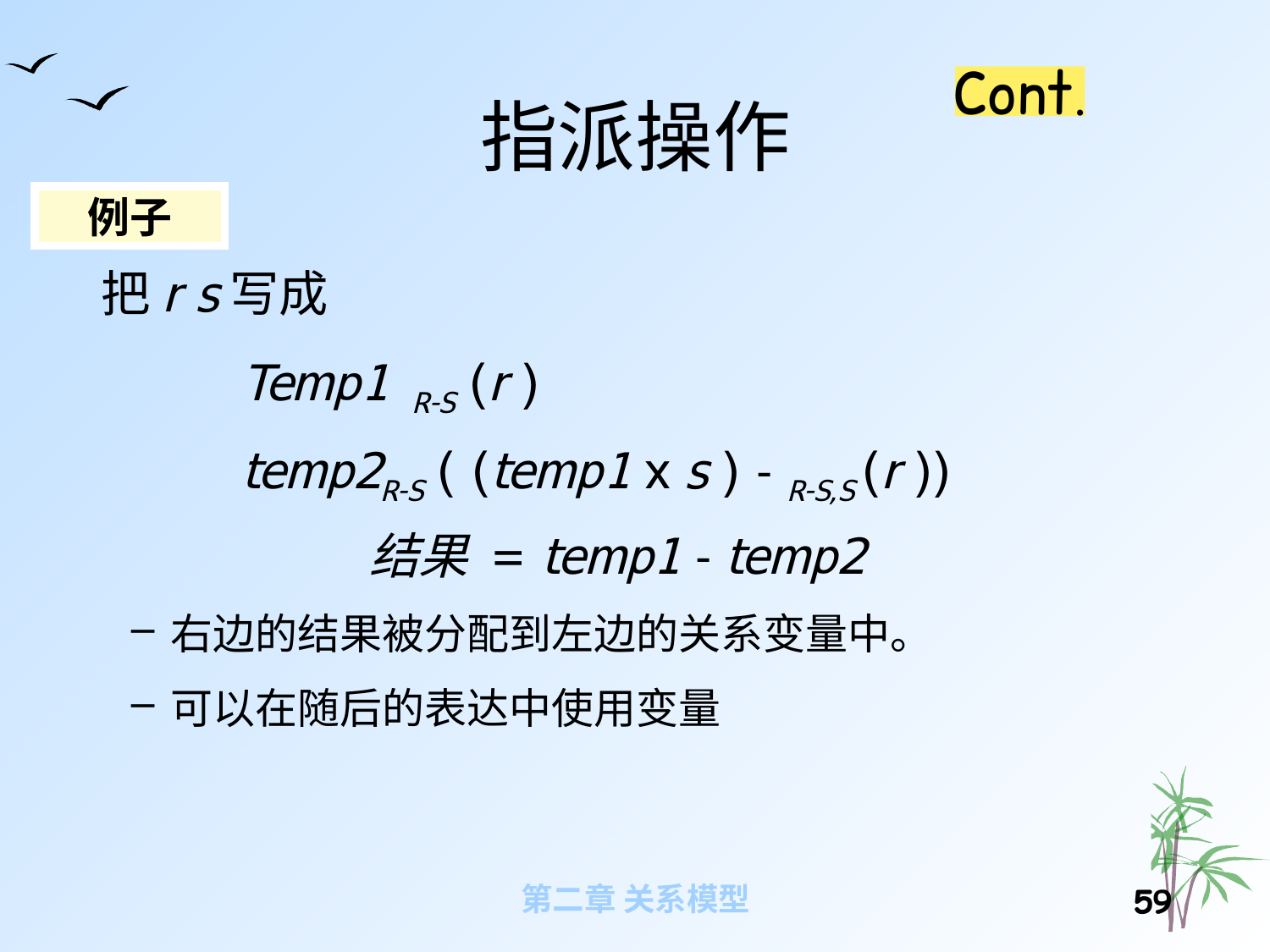

# 指派操作
Cont.
例子
  把r s写成
		Temp1  R-S (r )
	temp2R-S ( (temp1 x s ) - R-S,S (r ))
		结果 = temp1 - temp2
右边的结果被分配到左边的关系变量中。
可以在随后的表达中使用变量
第二章 关系模型
59